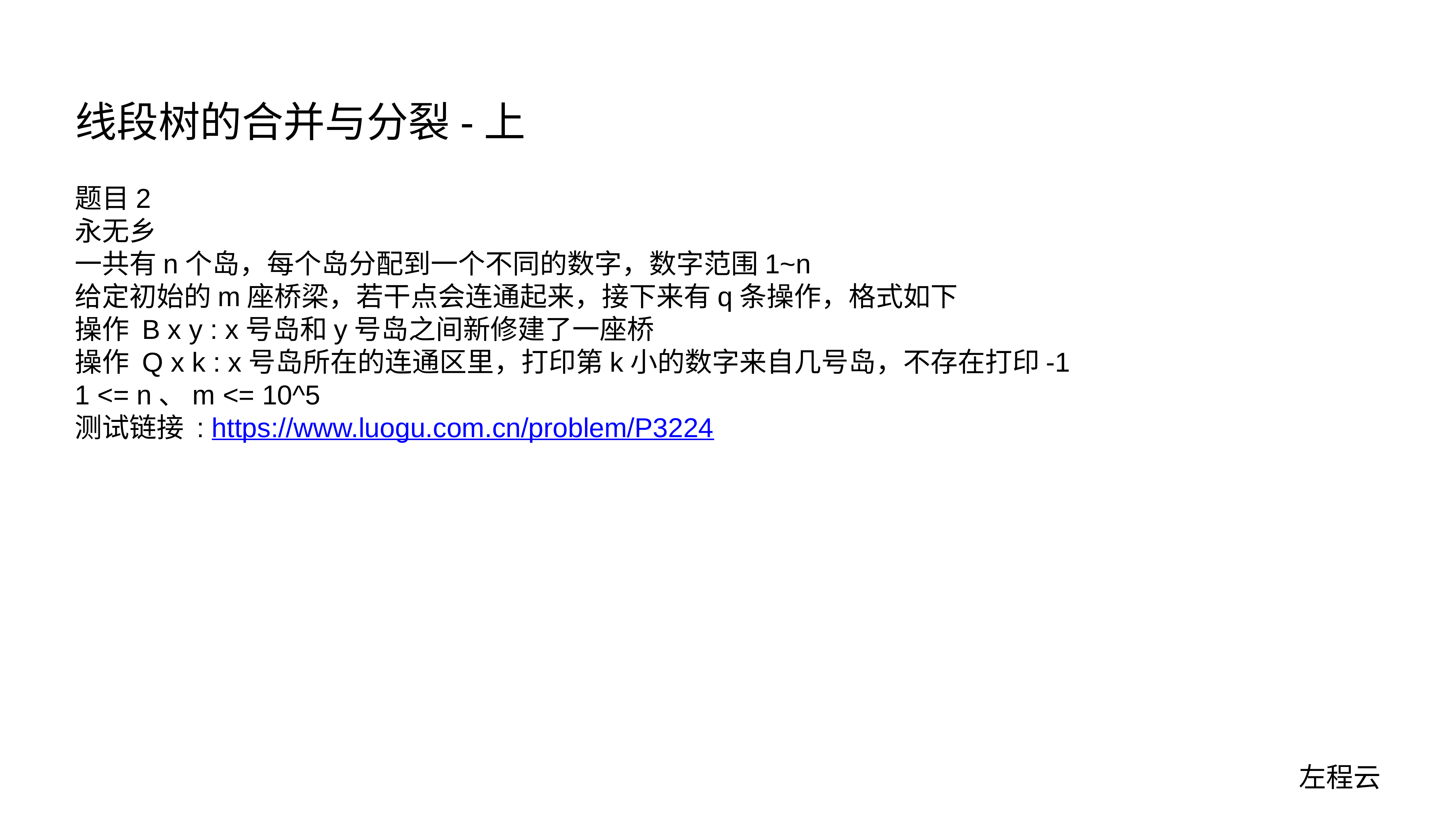

# 线段树的合并与分裂-上
题目2
永无乡
一共有n个岛，每个岛分配到一个不同的数字，数字范围1~n
给定初始的m座桥梁，若干点会连通起来，接下来有q条操作，格式如下
操作 B x y : x号岛和y号岛之间新修建了一座桥
操作 Q x k : x号岛所在的连通区里，打印第k小的数字来自几号岛，不存在打印-1
1 <= n、m <= 10^5
测试链接 : https://www.luogu.com.cn/problem/P3224

左程云